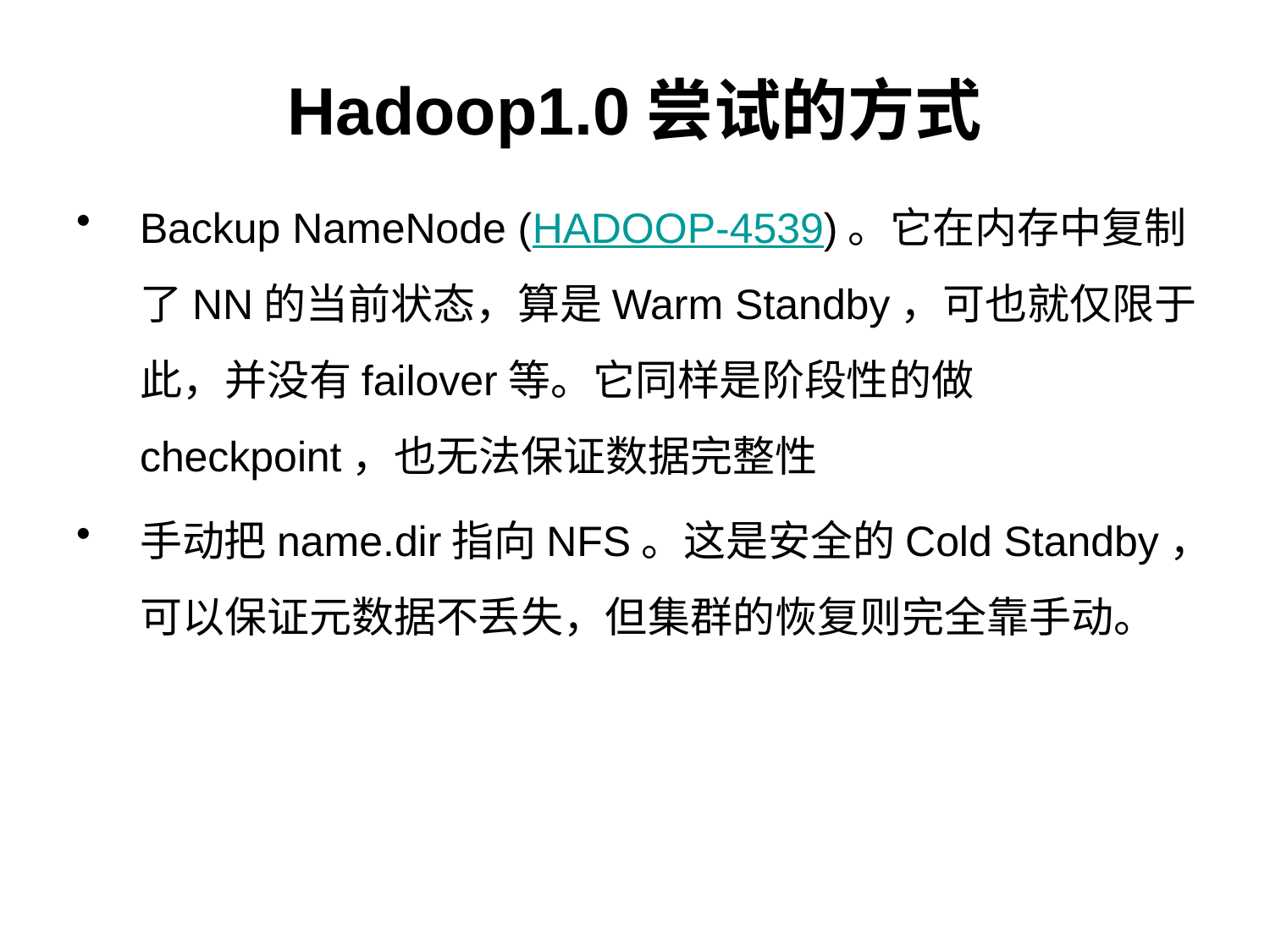

Hadoop1.0尝试的方式
Backup NameNode (HADOOP-4539)。它在内存中复制了NN的当前状态，算是Warm Standby，可也就仅限于此，并没有failover等。它同样是阶段性的做checkpoint，也无法保证数据完整性
手动把name.dir指向NFS。这是安全的Cold Standby，可以保证元数据不丢失，但集群的恢复则完全靠手动。